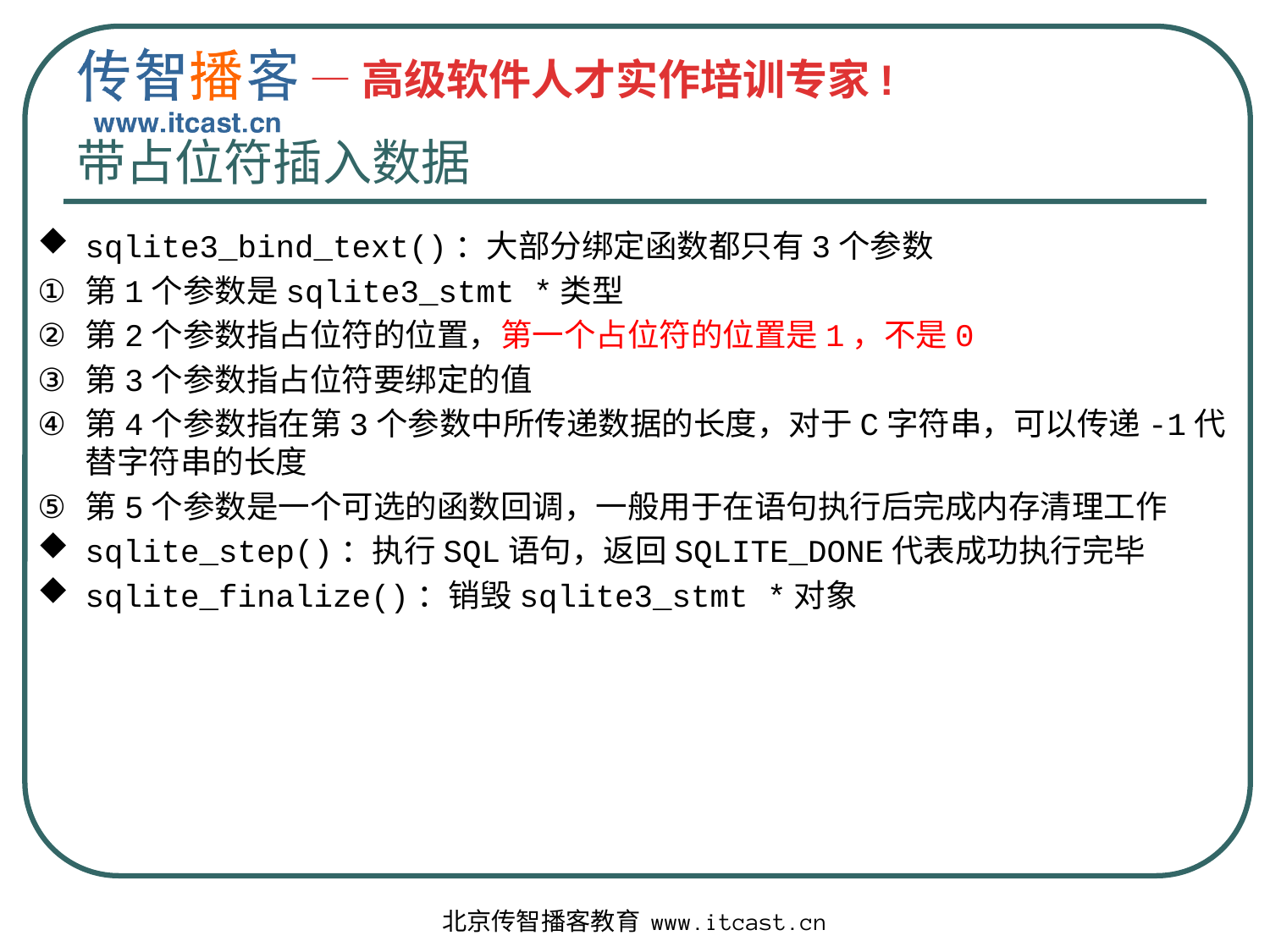

# 带占位符插入数据
sqlite3_bind_text()：大部分绑定函数都只有3个参数
第1个参数是sqlite3_stmt *类型
第2个参数指占位符的位置，第一个占位符的位置是1，不是0
第3个参数指占位符要绑定的值
第4个参数指在第3个参数中所传递数据的长度，对于C字符串，可以传递-1代替字符串的长度
第5个参数是一个可选的函数回调，一般用于在语句执行后完成内存清理工作
sqlite_step()：执行SQL语句，返回SQLITE_DONE代表成功执行完毕
sqlite_finalize()：销毁sqlite3_stmt *对象